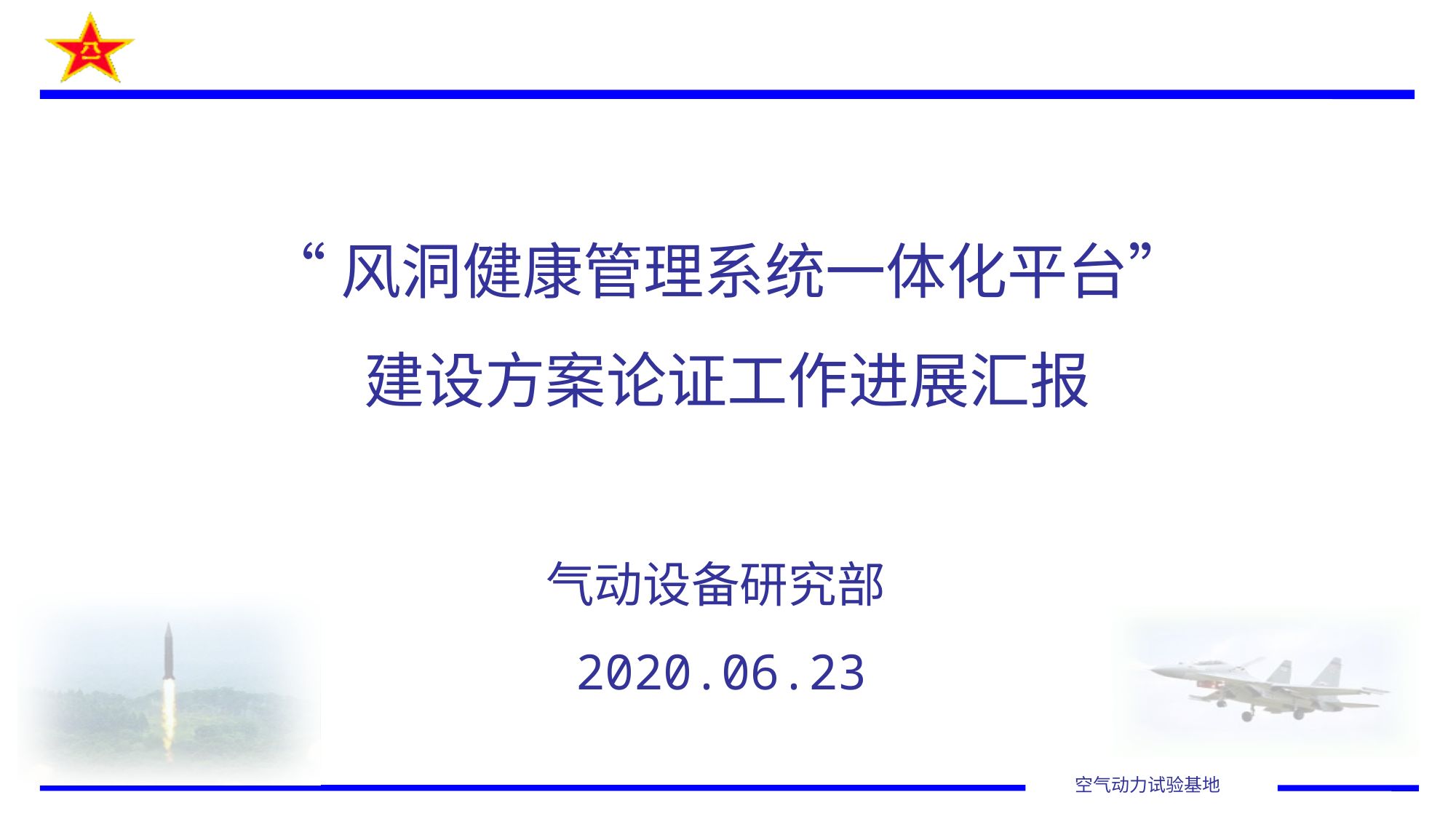

# “风洞健康管理系统一体化平台” 建设方案论证工作进展汇报
气动设备研究部2020.06.23